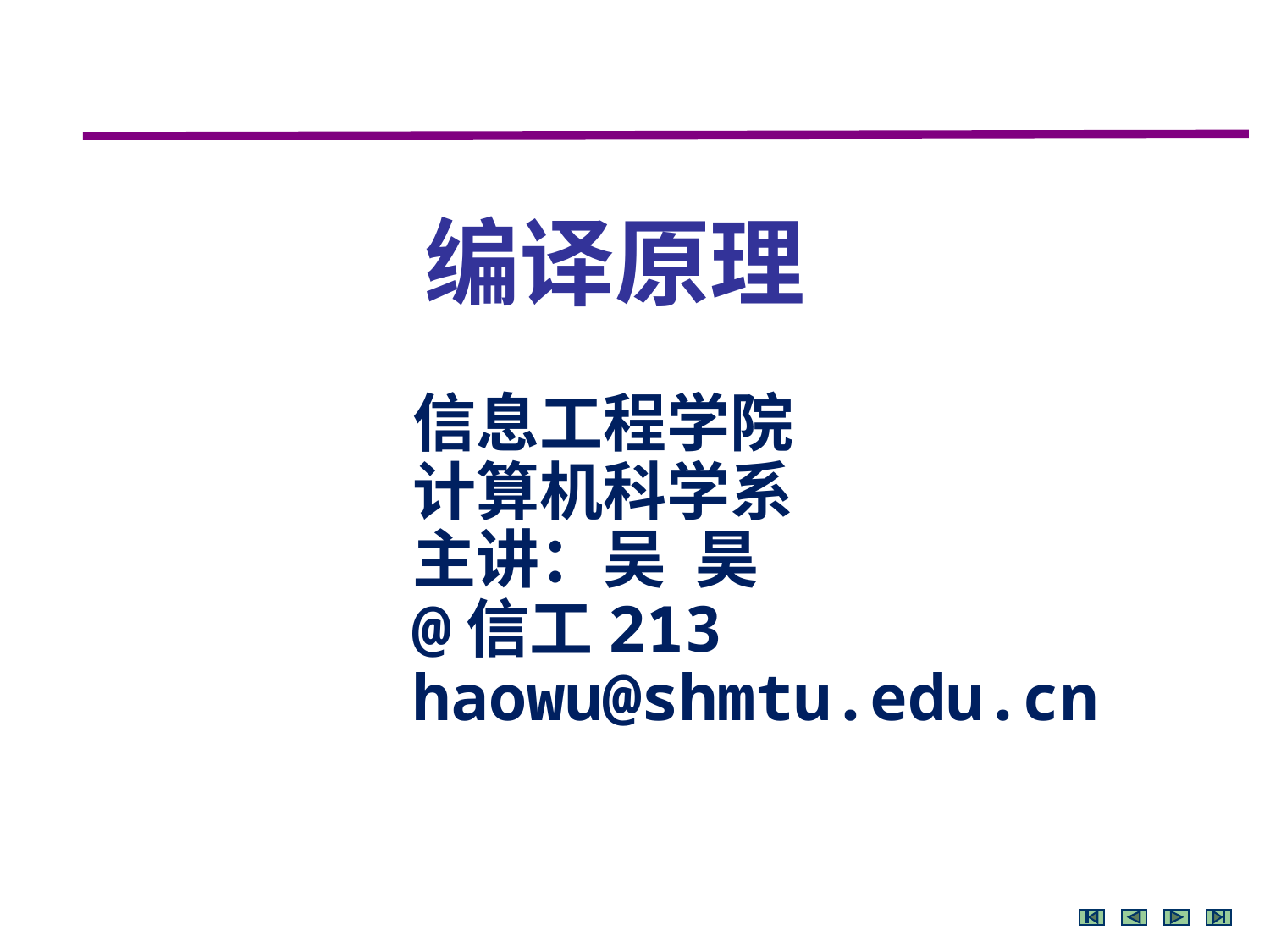

编译原理
信息工程学院
计算机科学系
主讲：吴  昊
@信工213
haowu@shmtu.edu.cn